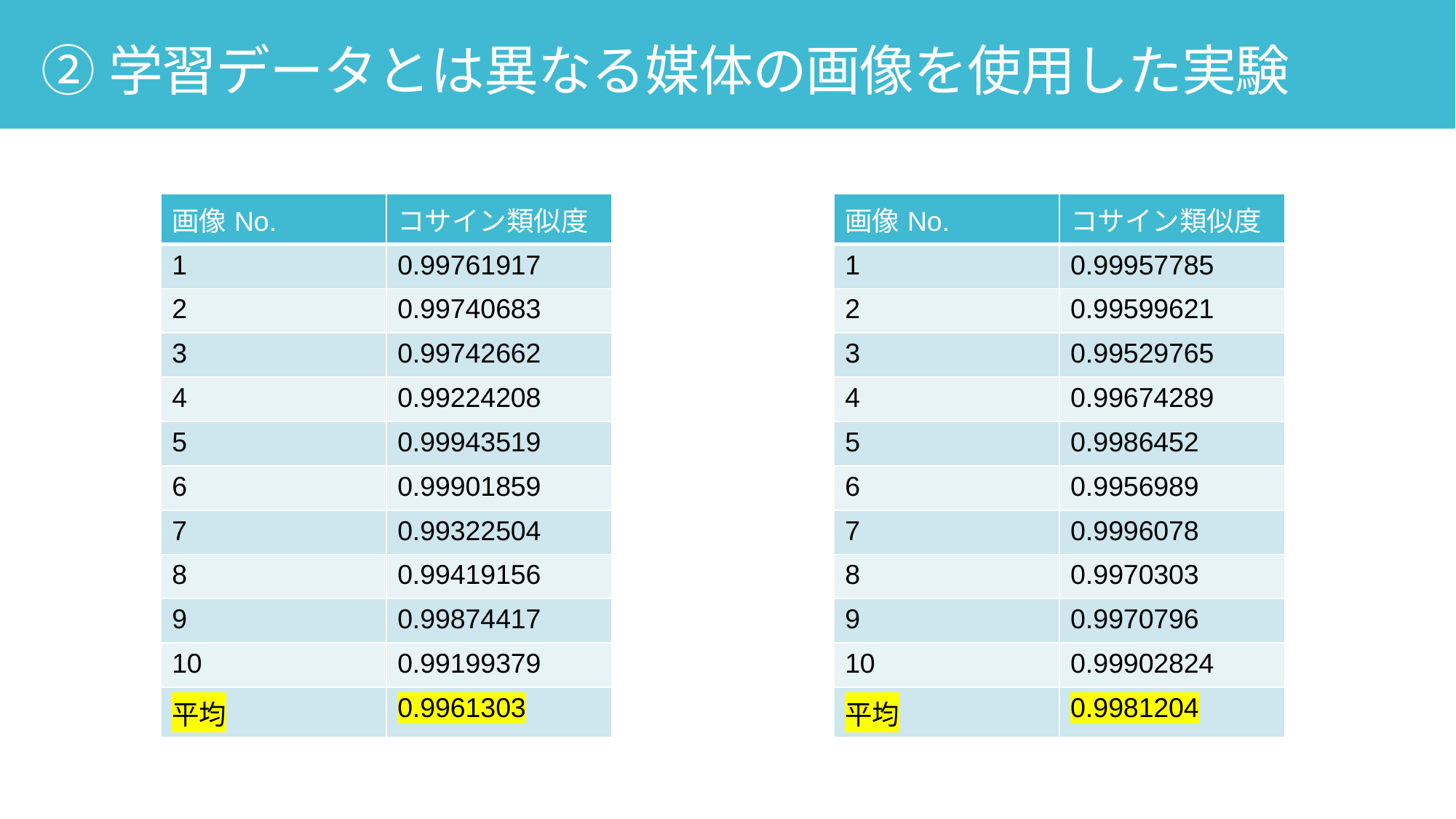

②学習データとは異なる媒体の画像を使用した実験

| 画像No. | コサイン類似度 |
| --- | --- |
| 1 | 0.99761917 |
| 2 | 0.99740683 |
| 3 | 0.99742662 |
| 4 | 0.99224208 |
| 5 | 0.99943519 |
| 6 | 0.99901859 |
| 7 | 0.99322504 |
| 8 | 0.99419156 |
| 9 | 0.99874417 |
| 10 | 0.99199379 |
| 平均 | 0.9961303 |
| 画像No. | コサイン類似度 |
| --- | --- |
| 1 | 0.99957785 |
| 2 | 0.99599621 |
| 3 | 0.99529765 |
| 4 | 0.99674289 |
| 5 | 0.9986452 |
| 6 | 0.9956989 |
| 7 | 0.9996078 |
| 8 | 0.9970303 |
| 9 | 0.9970796 |
| 10 | 0.99902824 |
| 平均 | 0.9981204 |